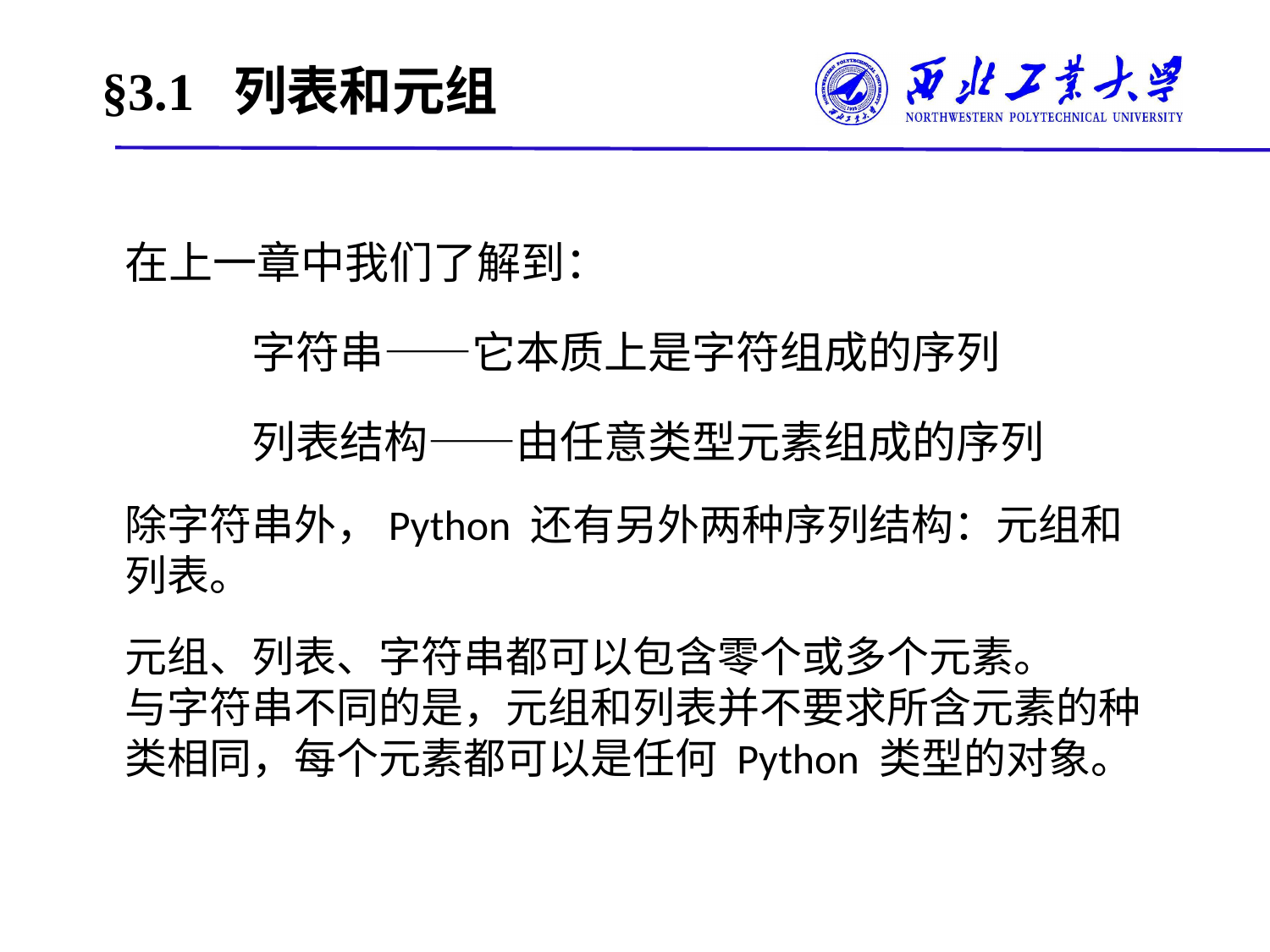

# §3.1  列表和元组
在上一章中我们了解到：
	字符串——它本质上是字符组成的序列
	列表结构——由任意类型元素组成的序列
除字符串外，Python 还有另外两种序列结构：元组和列表。
元组、列表、字符串都可以包含零个或多个元素。
与字符串不同的是，元组和列表并不要求所含元素的种类相同，每个元素都可以是任何 Python 类型的对象。